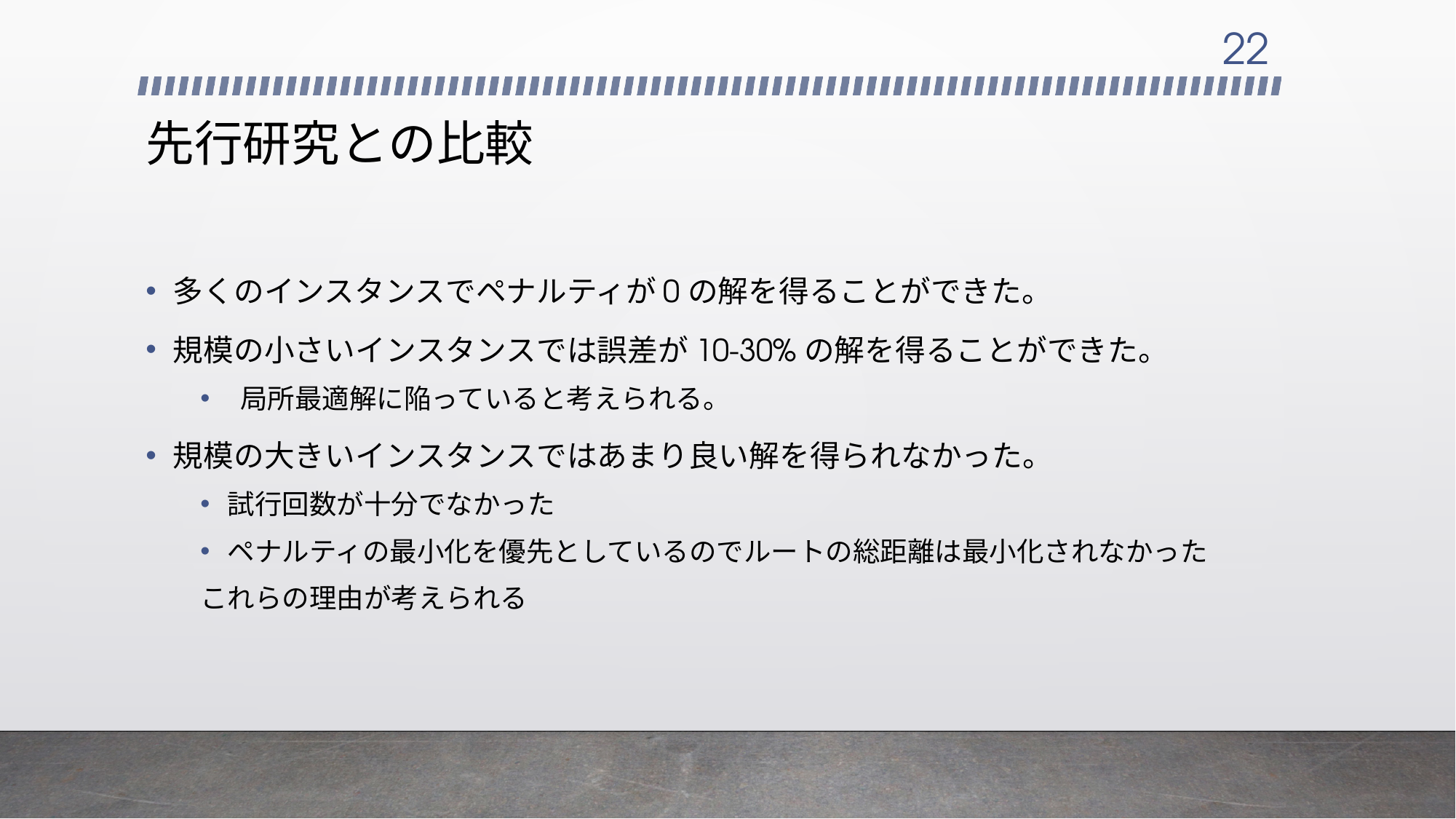

22
# 先行研究との比較
多くのインスタンスでペナルティが0の解を得ることができた。
規模の小さいインスタンスでは誤差が10-30%の解を得ることができた。
 局所最適解に陥っていると考えられる。
規模の大きいインスタンスではあまり良い解を得られなかった。
試行回数が十分でなかった
ペナルティの最小化を優先としているのでルートの総距離は最小化されなかった
これらの理由が考えられる